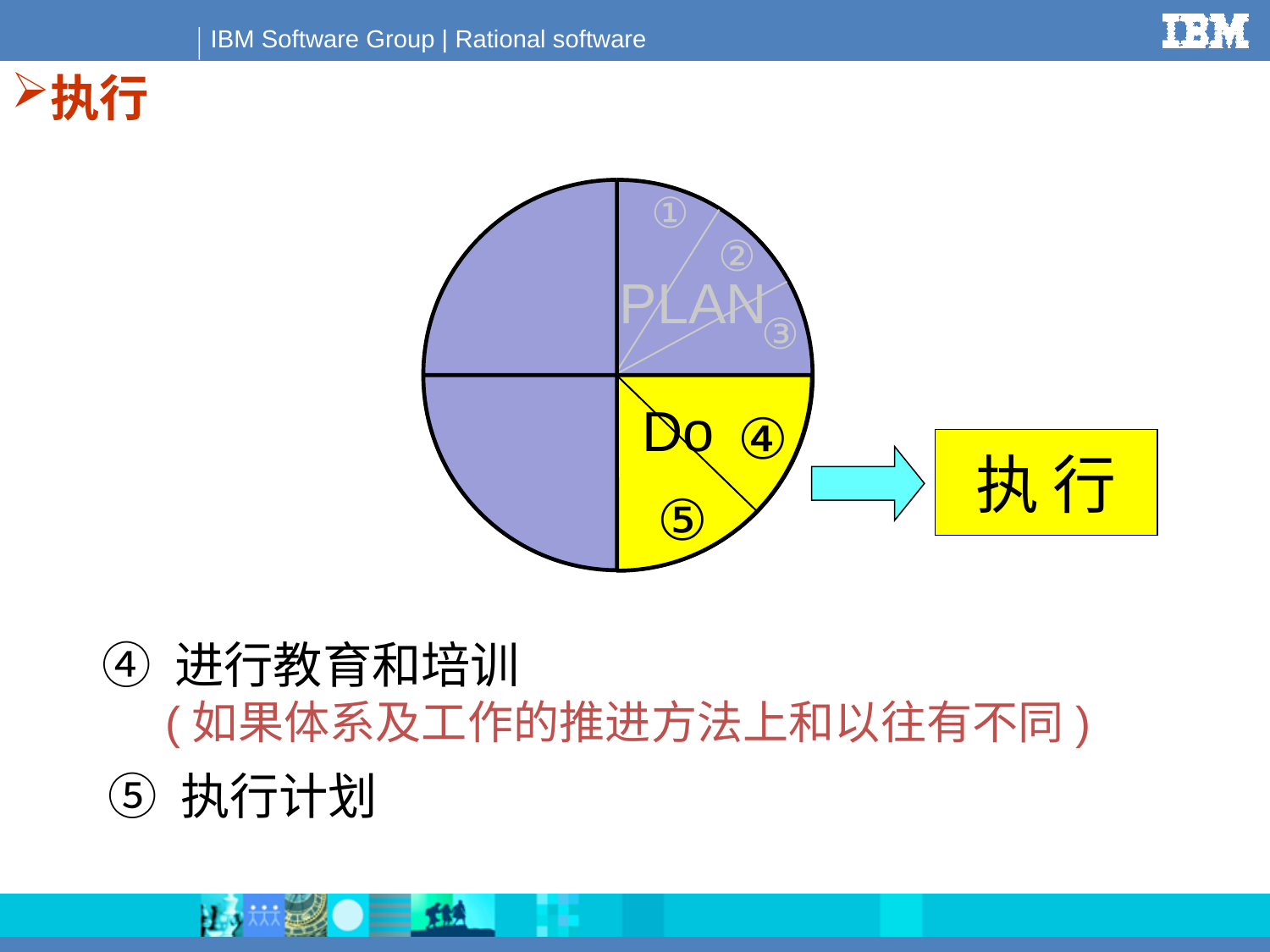

执行

①

②
PLAN

③

Do
④
执 行

⑤
④ 进行教育和培训
     (如果体系及工作的推进方法上和以往有不同)
⑤ 执行计划